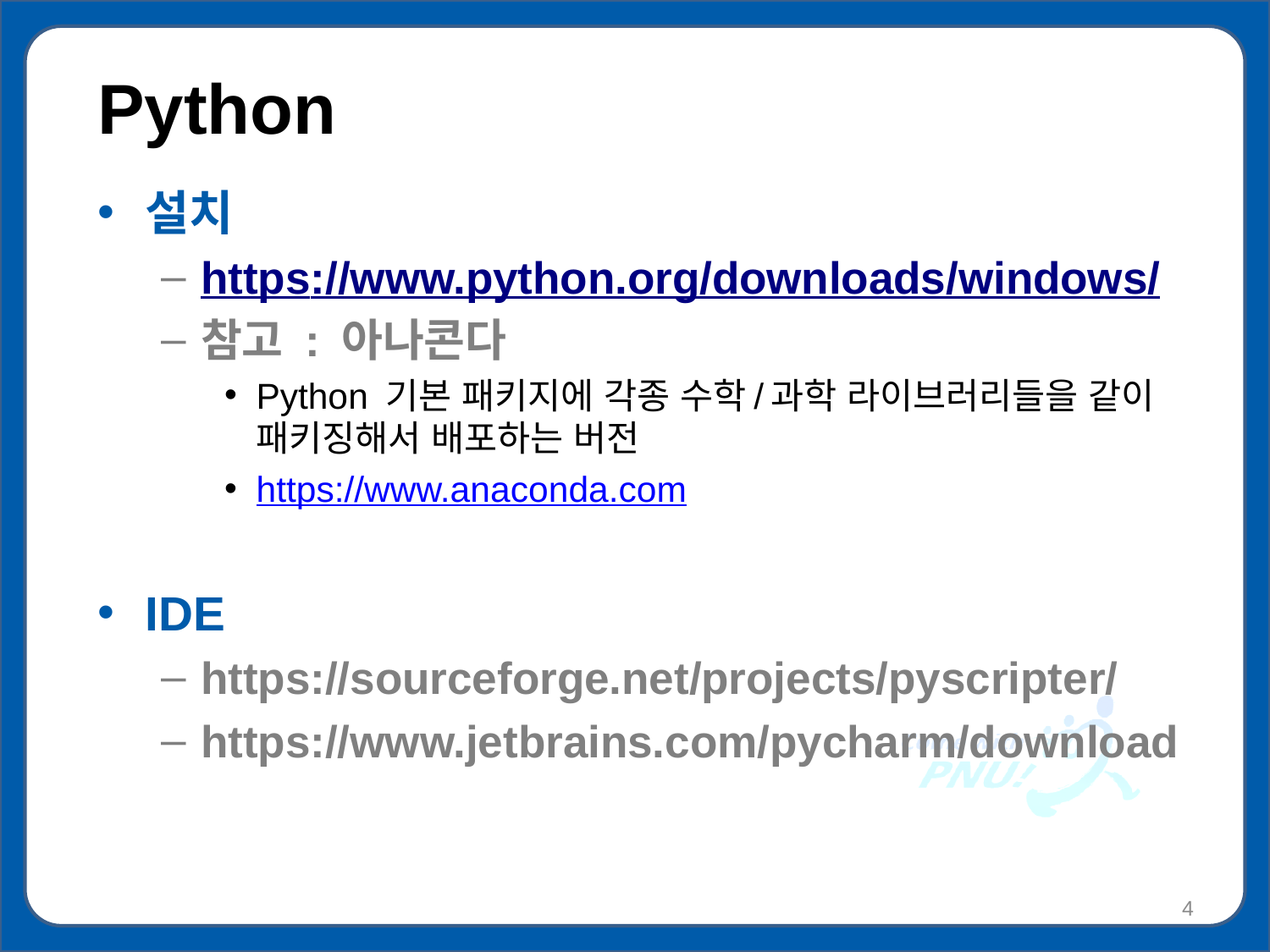

# Python
설치
https://www.python.org/downloads/windows/
참고 : 아나콘다
Python 기본 패키지에 각종 수학/과학 라이브러리들을 같이 패키징해서 배포하는 버전
https://www.anaconda.com

IDE
https://sourceforge.net/projects/pyscripter/
https://www.jetbrains.com/pycharm/download
4